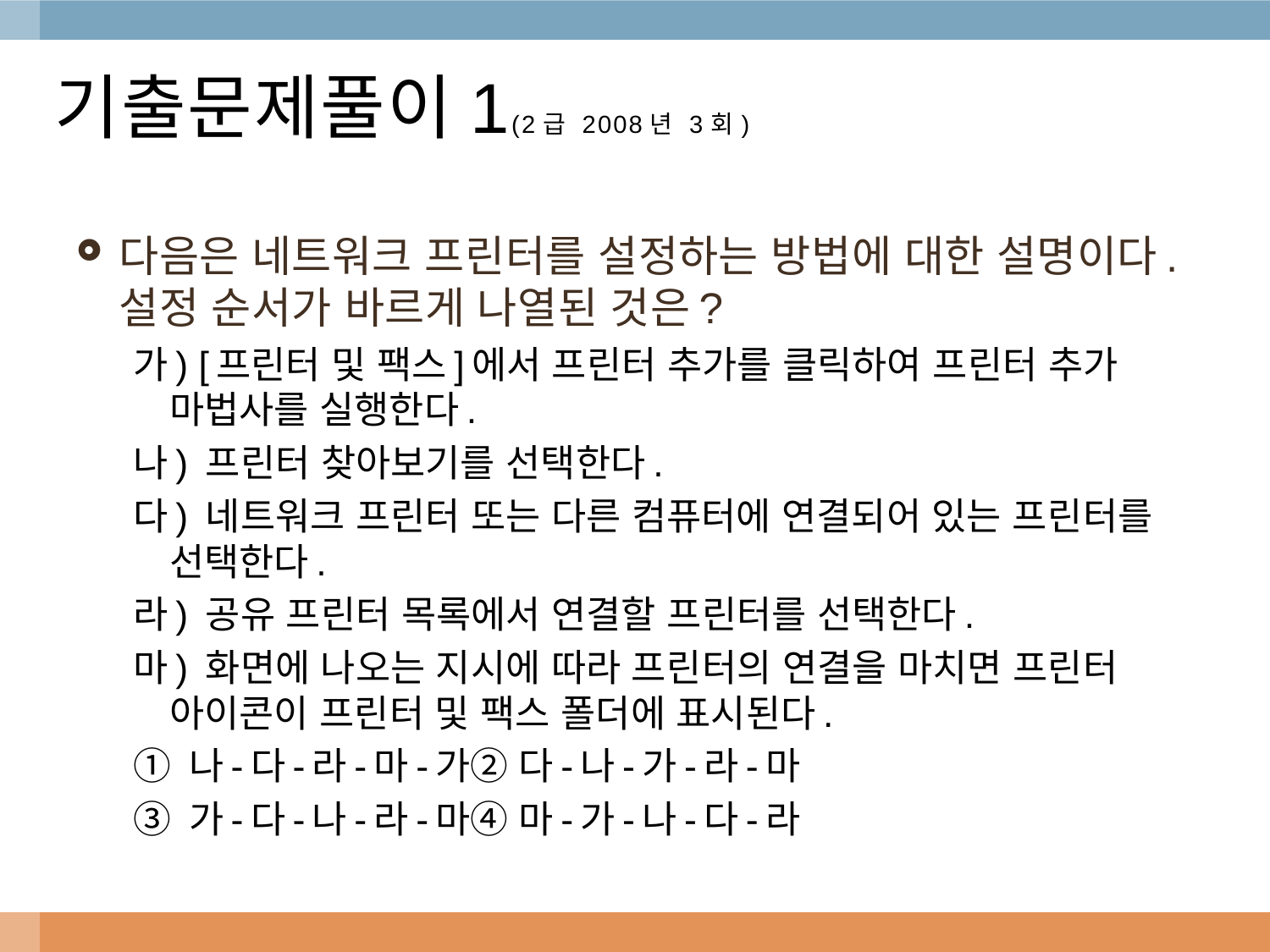

# 기출문제풀이1(2급 2008년 3회)
다음은 네트워크 프린터를 설정하는 방법에 대한 설명이다. 설정 순서가 바르게 나열된 것은?
가) [프린터 및 팩스]에서 프린터 추가를 클릭하여 프린터 추가 마법사를 실행한다.
나) 프린터 찾아보기를 선택한다.
다) 네트워크 프린터 또는 다른 컴퓨터에 연결되어 있는 프린터를 선택한다.
라) 공유 프린터 목록에서 연결할 프린터를 선택한다.
마) 화면에 나오는 지시에 따라 프린터의 연결을 마치면 프린터 아이콘이 프린터 및 팩스 폴더에 표시된다.
① 나-다-라-마-가② 다-나-가-라-마
③ 가-다-나-라-마④ 마-가-나-다-라